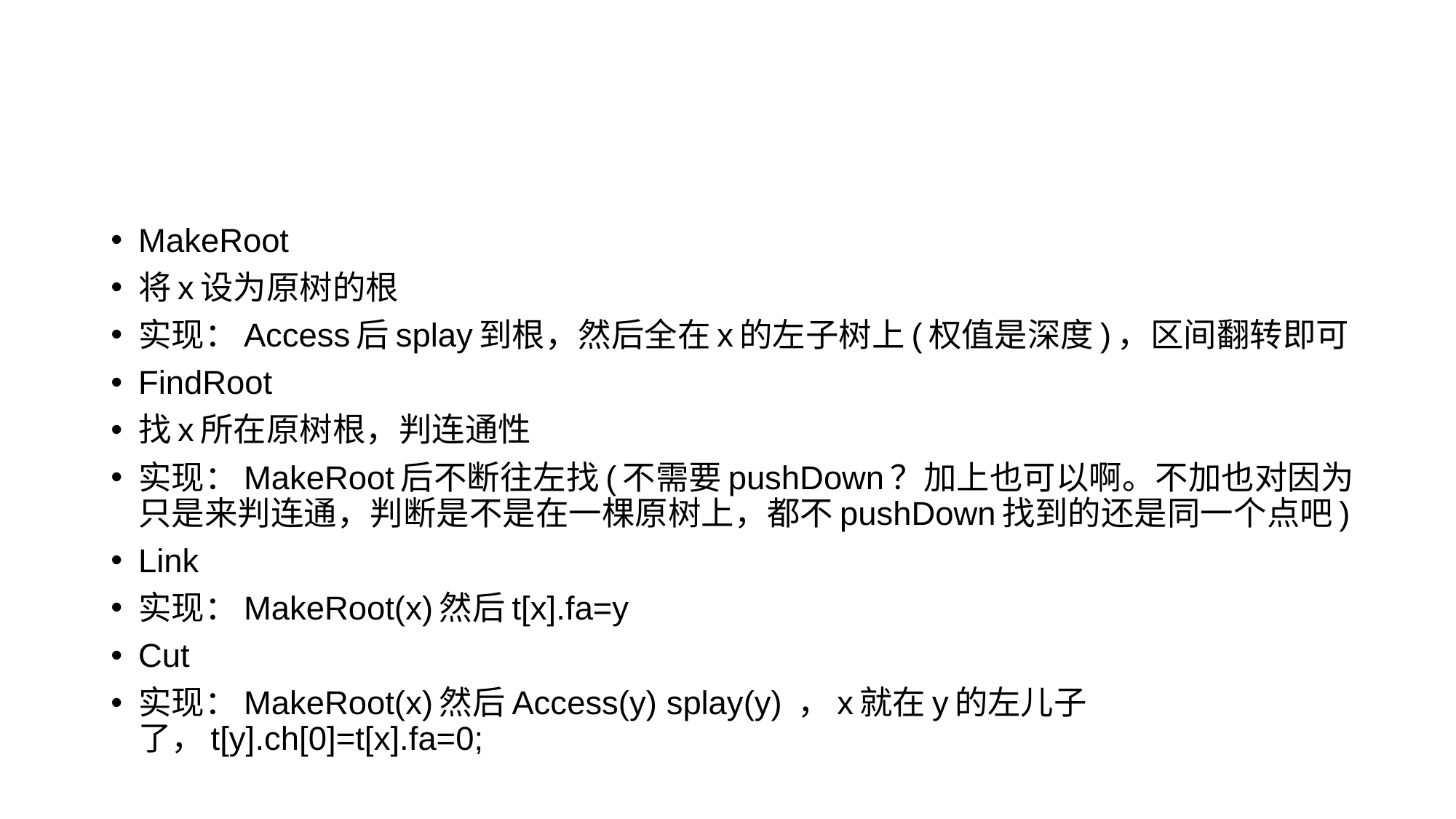

#
MakeRoot
将x设为原树的根
实现：Access后splay到根，然后全在x的左子树上(权值是深度)，区间翻转即可
FindRoot
找x所在原树根，判连通性
实现：MakeRoot后不断往左找(不需要pushDown？加上也可以啊。不加也对因为只是来判连通，判断是不是在一棵原树上，都不pushDown找到的还是同一个点吧)
Link
实现：MakeRoot(x)然后t[x].fa=y
Cut
实现：MakeRoot(x)然后Access(y) splay(y) ，x就在y的左儿子了，t[y].ch[0]=t[x].fa=0;